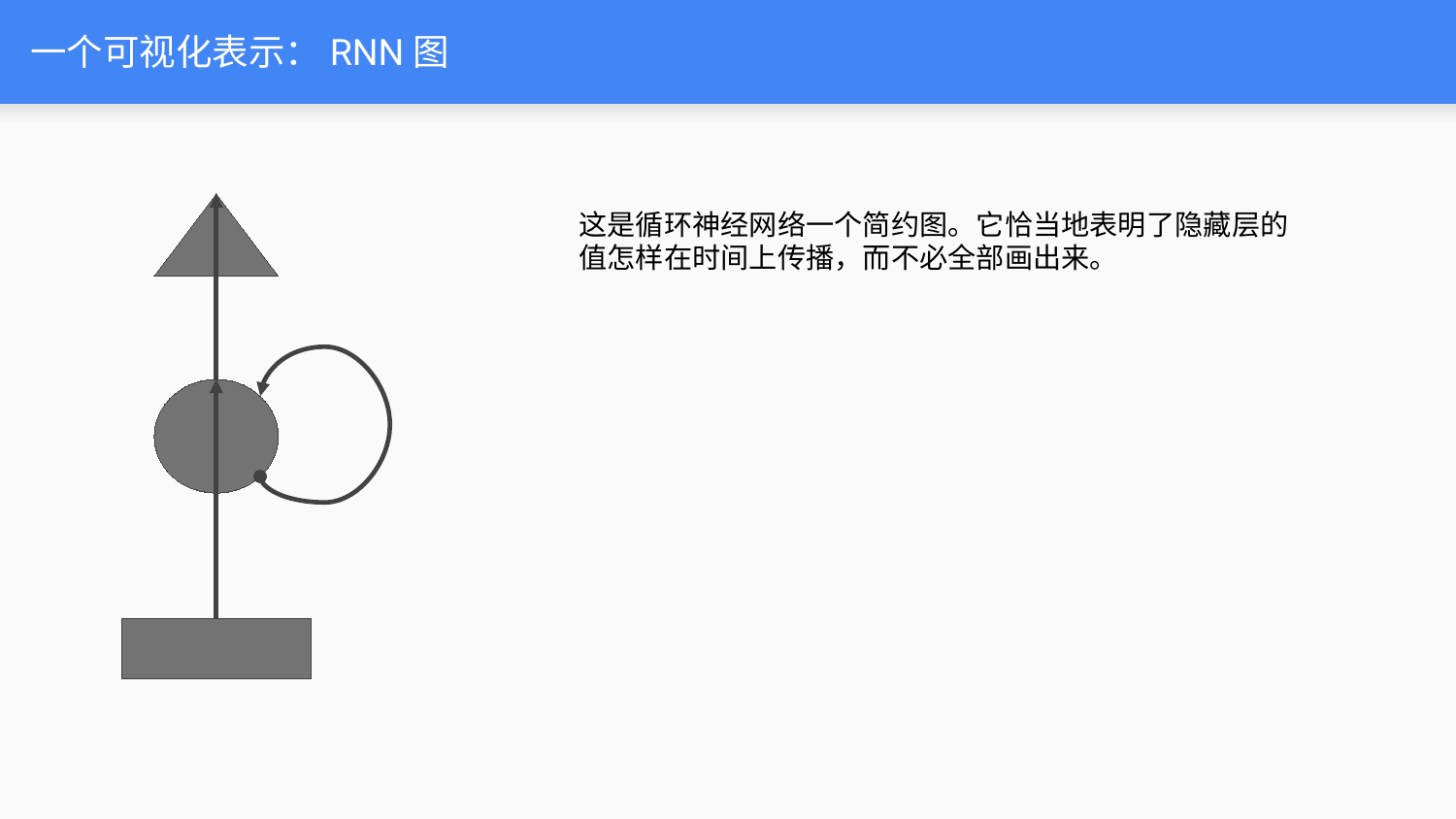

# 一个可视化表示：RNN图
这是循环神经网络一个简约图。它恰当地表明了隐藏层的值怎样在时间上传播，而不必全部画出来。